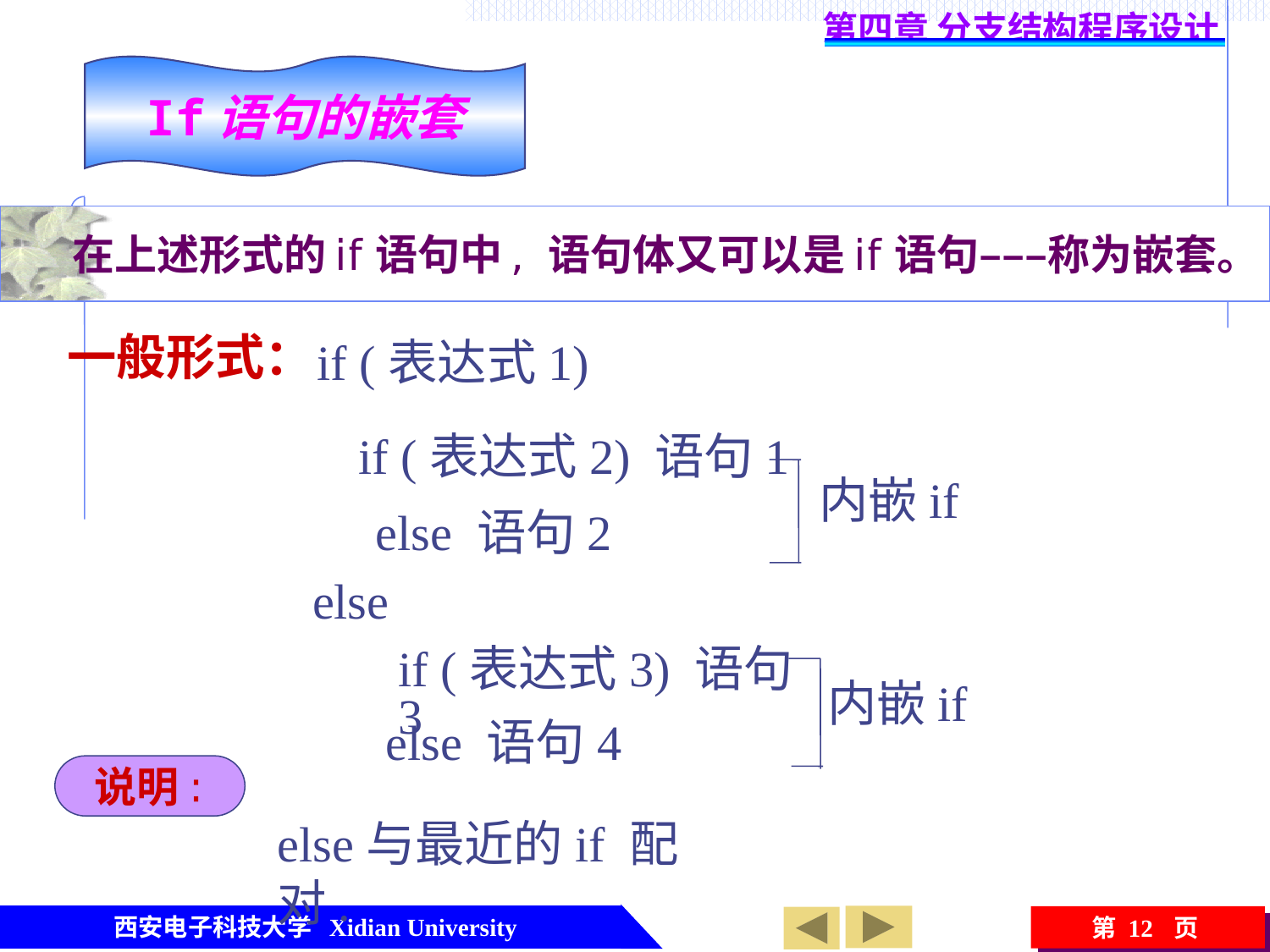

第四章 分支结构程序设计

If语句的嵌套
 　在上述形式的if语句中, 语句体又可以是if语句–––称为嵌套。
一般形式：
if (表达式1)
if (表达式2) 语句1

内嵌if
else 语句2

else
if (表达式3) 语句3

内嵌if
else 语句4
说明:

else与最近的if 配对.